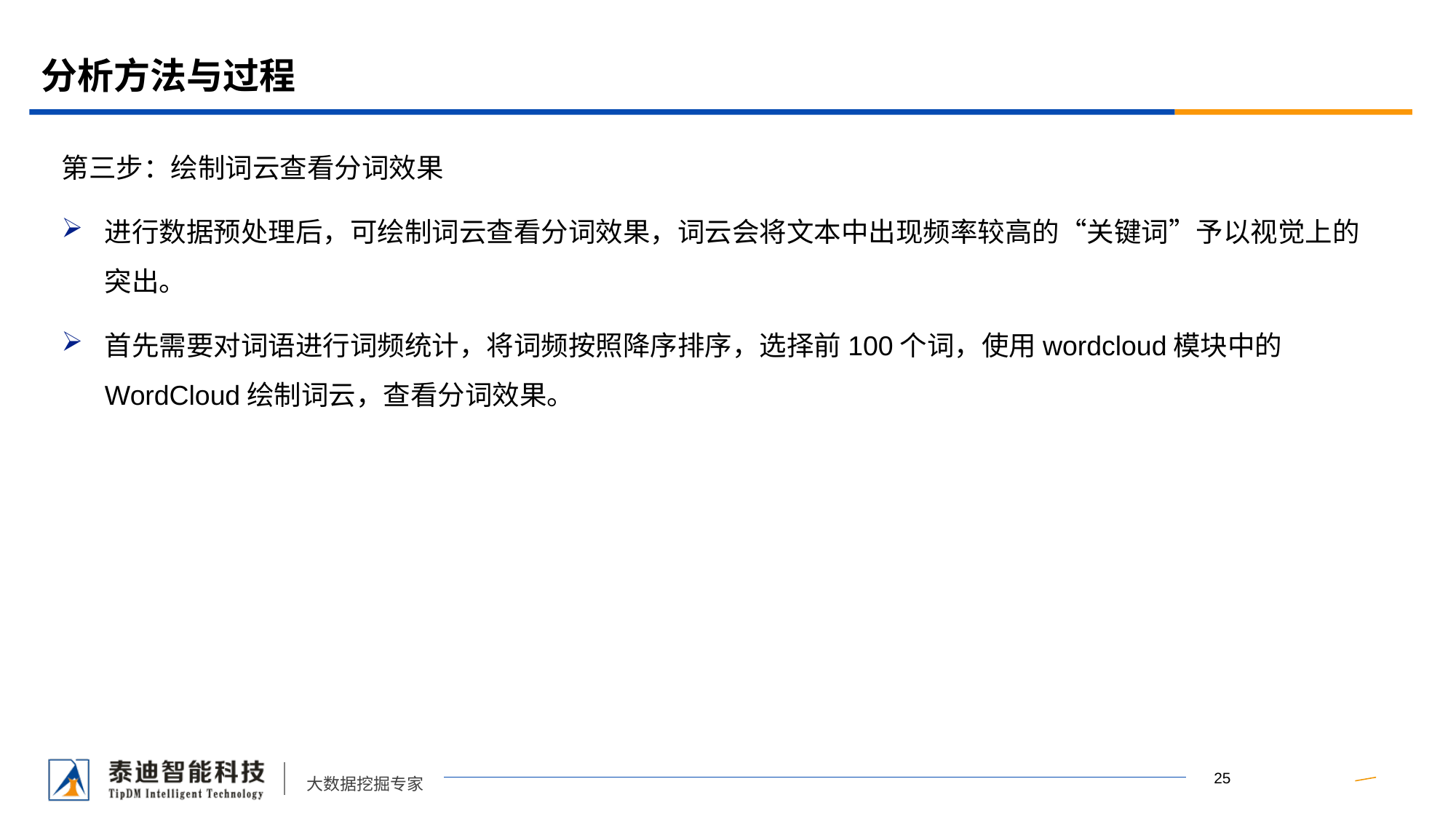

# 分析方法与过程
第三步：绘制词云查看分词效果
进行数据预处理后，可绘制词云查看分词效果，词云会将文本中出现频率较高的“关键词”予以视觉上的突出。
首先需要对词语进行词频统计，将词频按照降序排序，选择前100个词，使用wordcloud模块中的WordCloud绘制词云，查看分词效果。